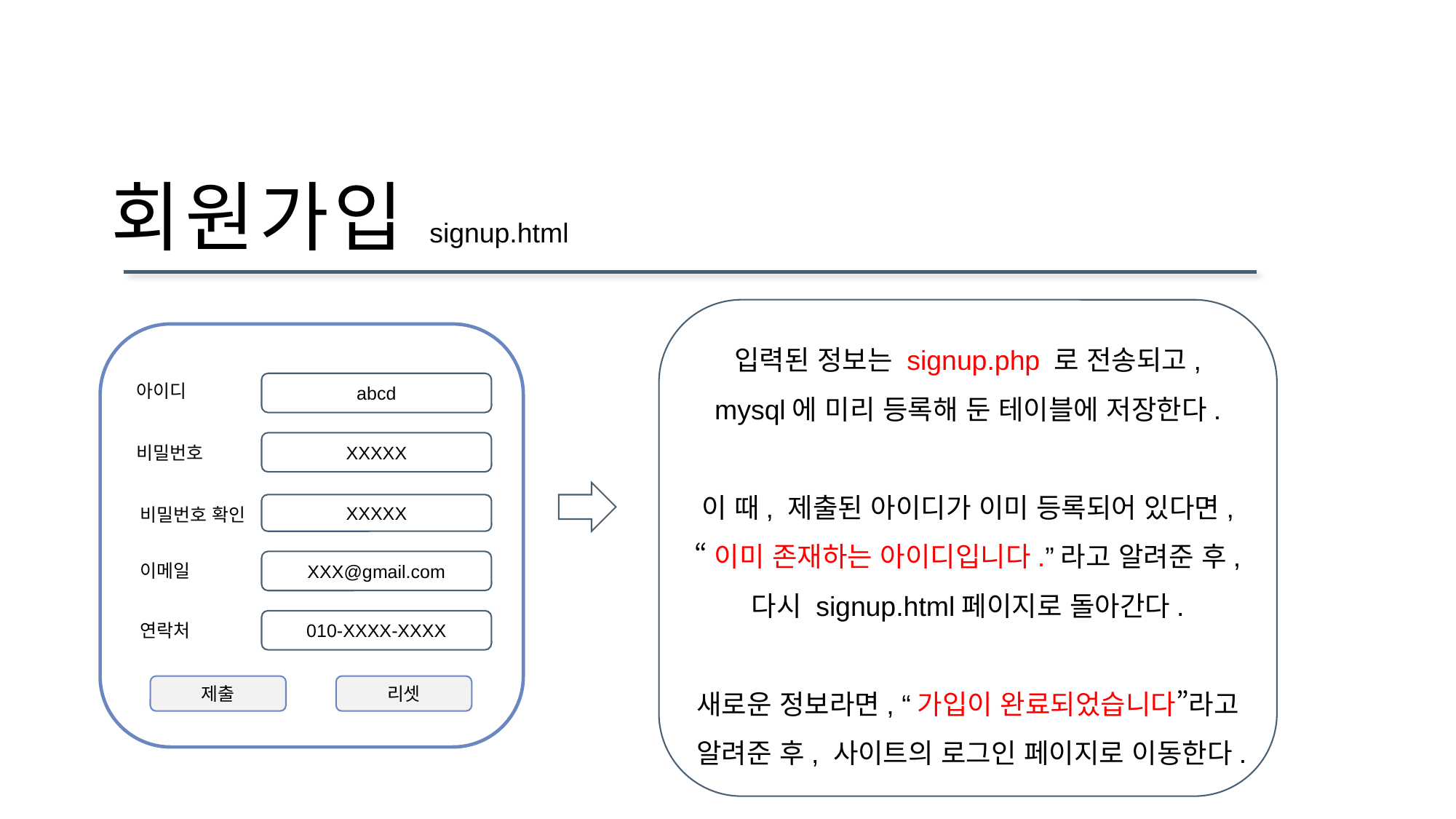

회원가입
signup.html
입력된 정보는 signup.php 로 전송되고,
mysql에 미리 등록해 둔 테이블에 저장한다.

이 때, 제출된 아이디가 이미 등록되어 있다면,
“이미 존재하는 아이디입니다.”라고 알려준 후, 다시 signup.html페이지로 돌아간다.

새로운 정보라면, “가입이 완료되었습니다”라고 알려준 후, 사이트의 로그인 페이지로 이동한다.

abcd
아이디
XXXXX
비밀번호
XXXXX
비밀번호 확인
XXX@gmail.com
이메일
010-XXXX-XXXX
연락처
제출
리셋